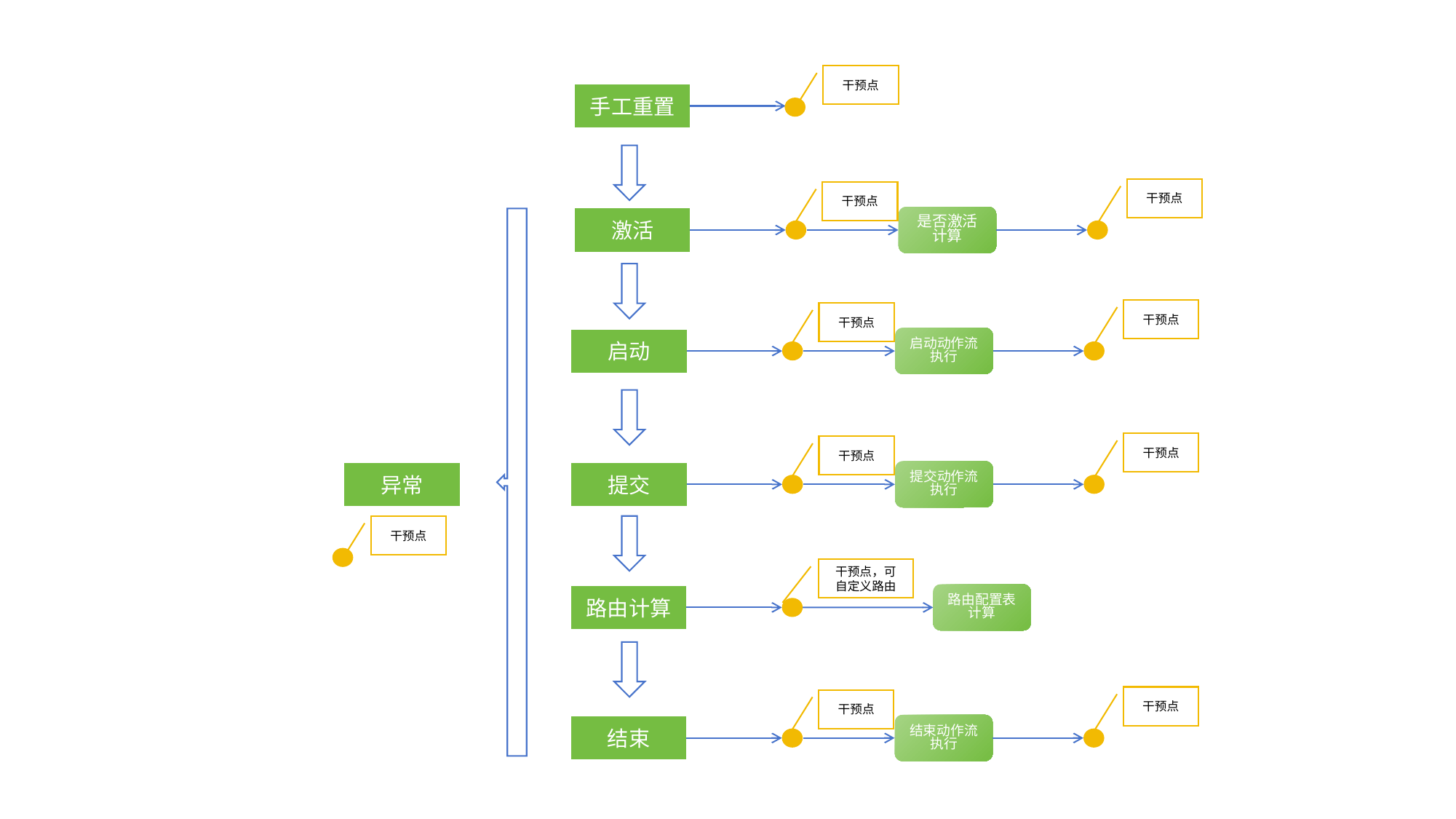

干预点
手工重置

干预点
干预点
是否激活计算
激活

干预点
干预点
启动动作流执行
启动

干预点
干预点
提交动作流执行
提交

异常
干预点

干预点，可自定义路由
路由配置表计算
路由计算

干预点
干预点
结束动作流执行
结束